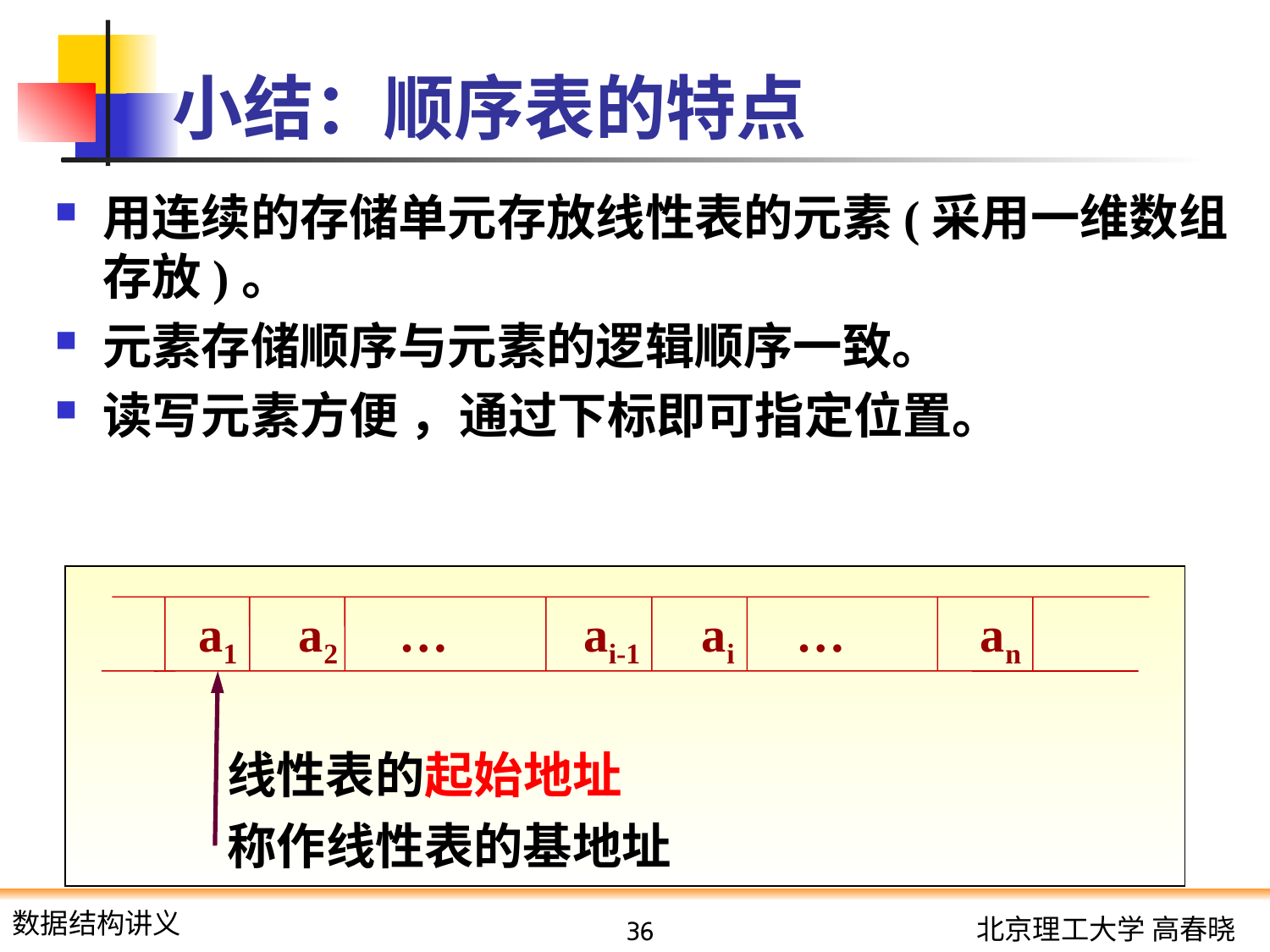

# 小结：顺序表的特点
用连续的存储单元存放线性表的元素(采用一维数组存放)。
元素存储顺序与元素的逻辑顺序一致。
读写元素方便 ，通过下标即可指定位置。

 a1     a2     …           ai-1     ai     …           an

线性表的起始地址
称作线性表的基地址
36